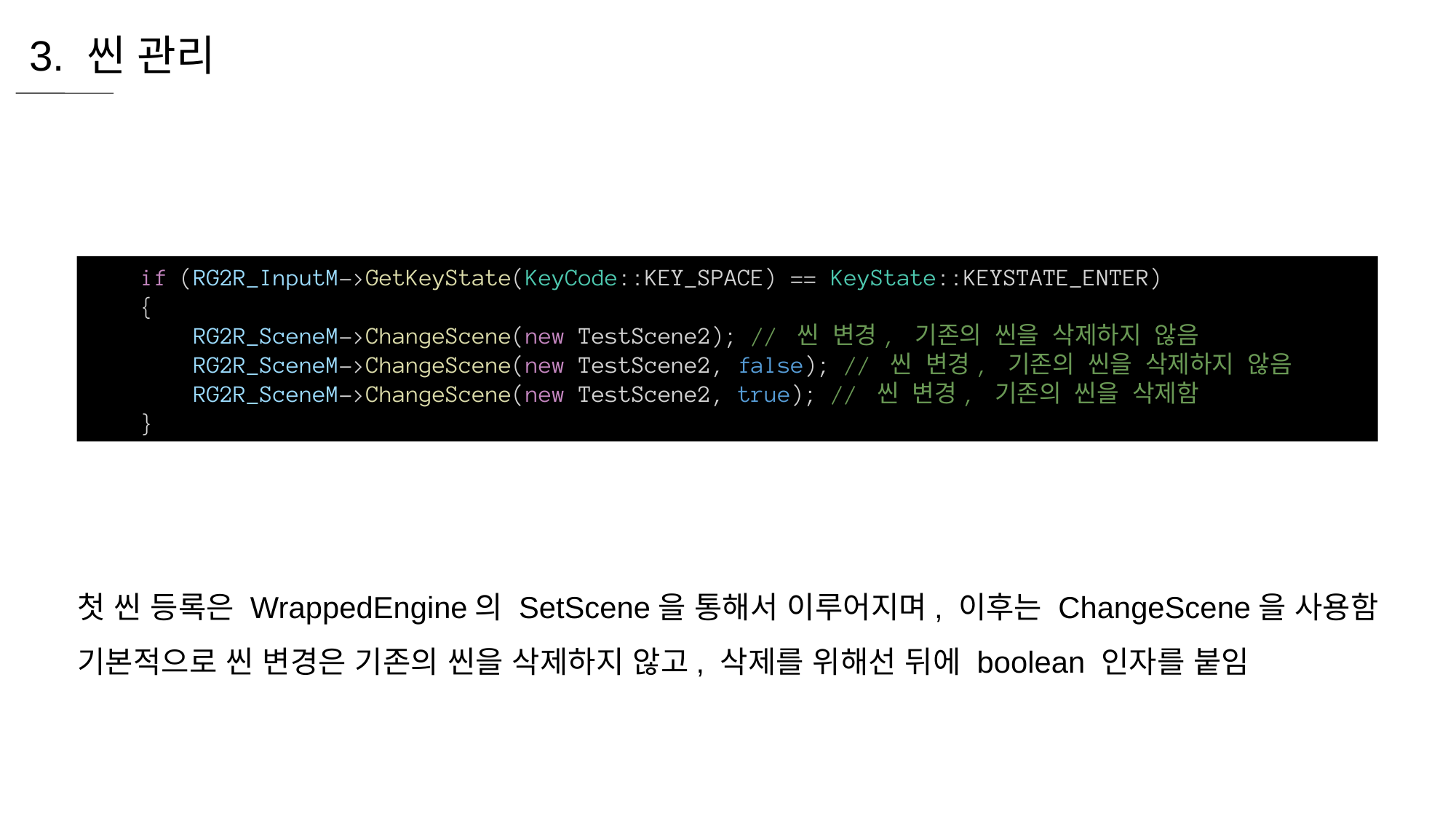

3. 씬 관리
    if (RG2R_InputM->GetKeyState(KeyCode::KEY_SPACE) == KeyState::KEYSTATE_ENTER)
    {
        RG2R_SceneM->ChangeScene(new TestScene2); // 씬 변경, 기존의 씬을 삭제하지 않음
        RG2R_SceneM->ChangeScene(new TestScene2, false); // 씬 변경, 기존의 씬을 삭제하지 않음
        RG2R_SceneM->ChangeScene(new TestScene2, true); // 씬 변경, 기존의 씬을 삭제함
    }
첫 씬 등록은 WrappedEngine의 SetScene을 통해서 이루어지며, 이후는 ChangeScene을 사용함
기본적으로 씬 변경은 기존의 씬을 삭제하지 않고, 삭제를 위해선 뒤에 boolean 인자를 붙임